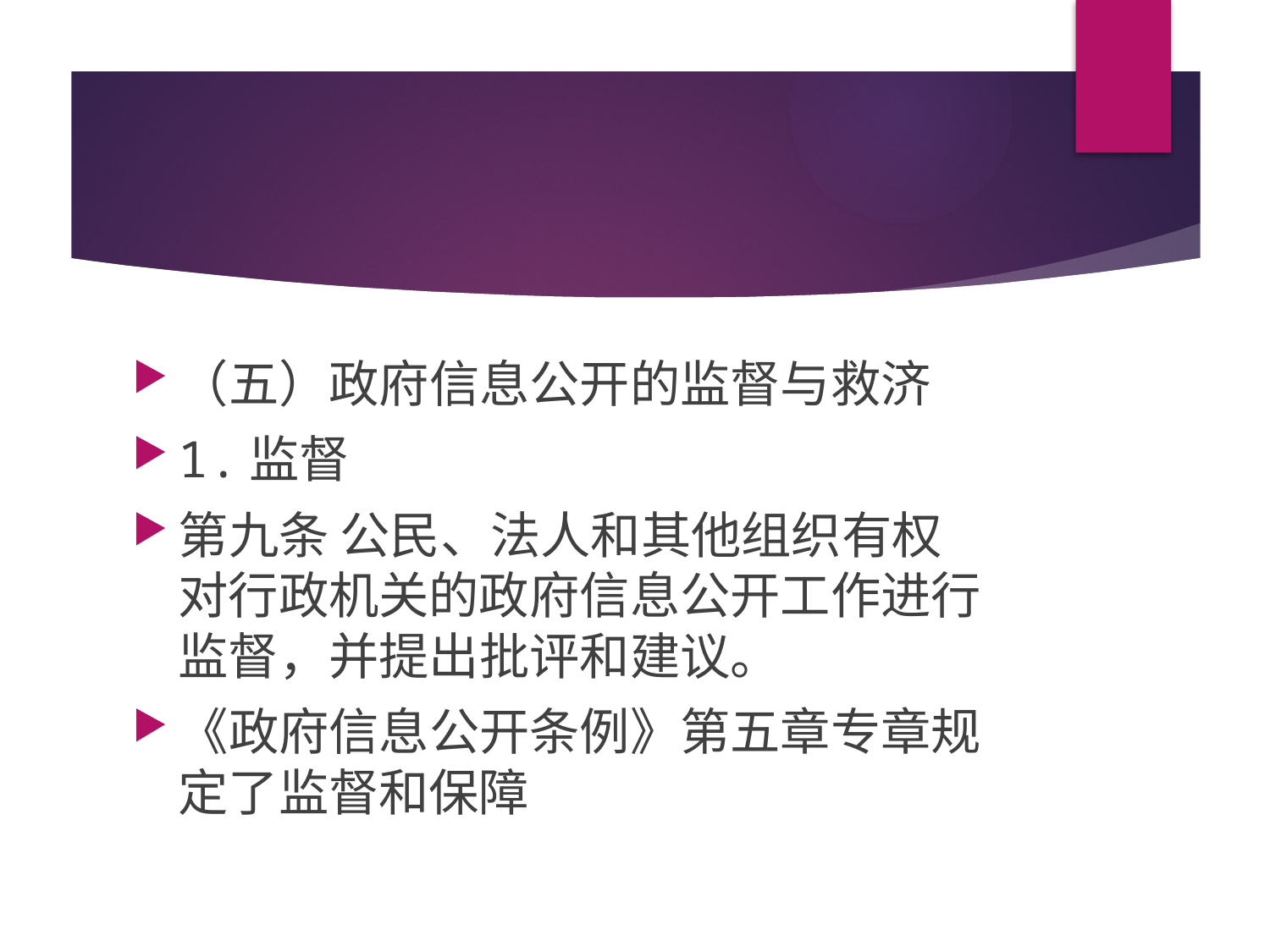

#
（五）政府信息公开的监督与救济
1.监督
第九条 公民、法人和其他组织有权对行政机关的政府信息公开工作进行监督，并提出批评和建议。
《政府信息公开条例》第五章专章规定了监督和保障